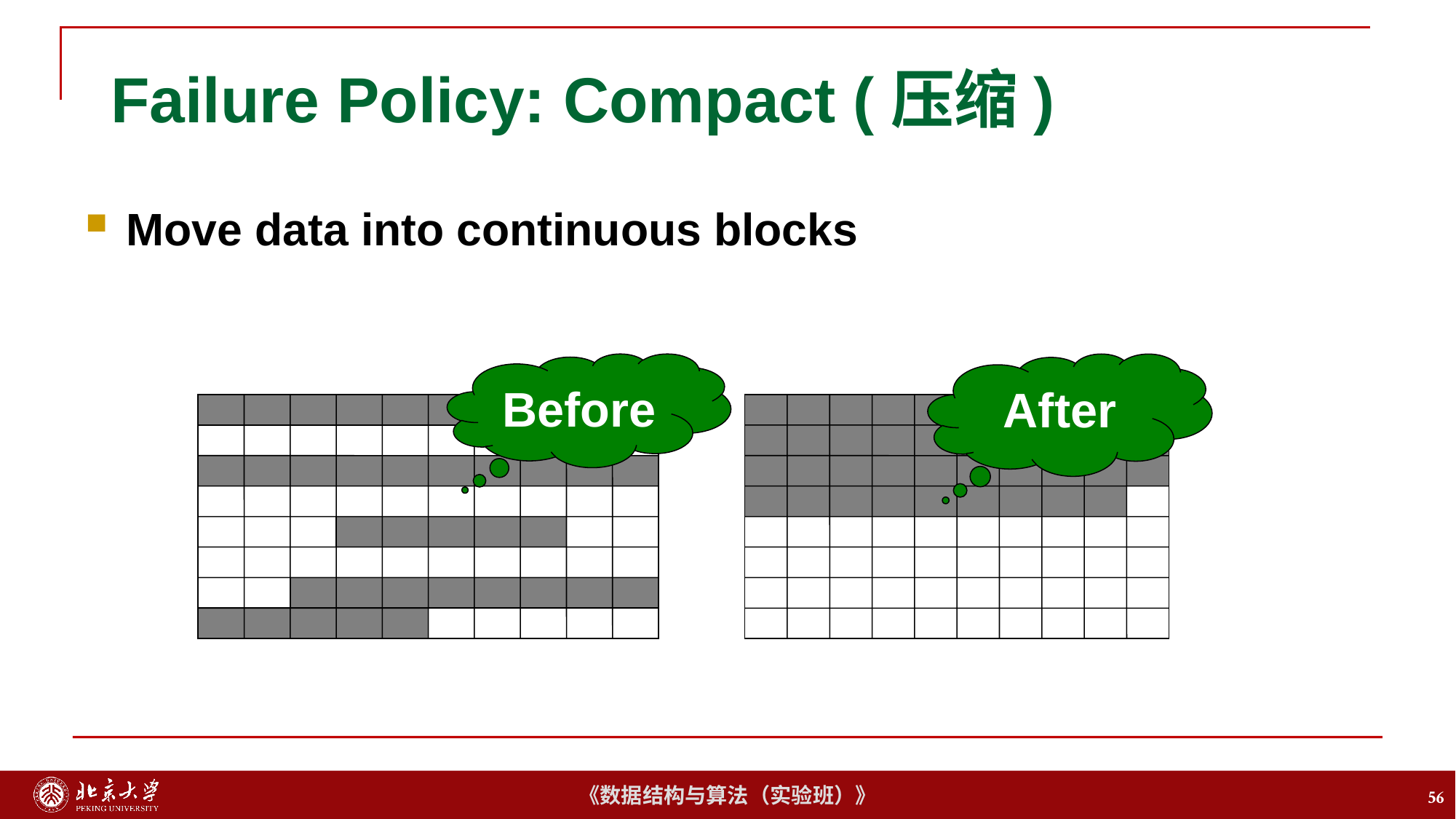

# Failure Policy: Compact (压缩)
Move data into continuous blocks
Before
After

56